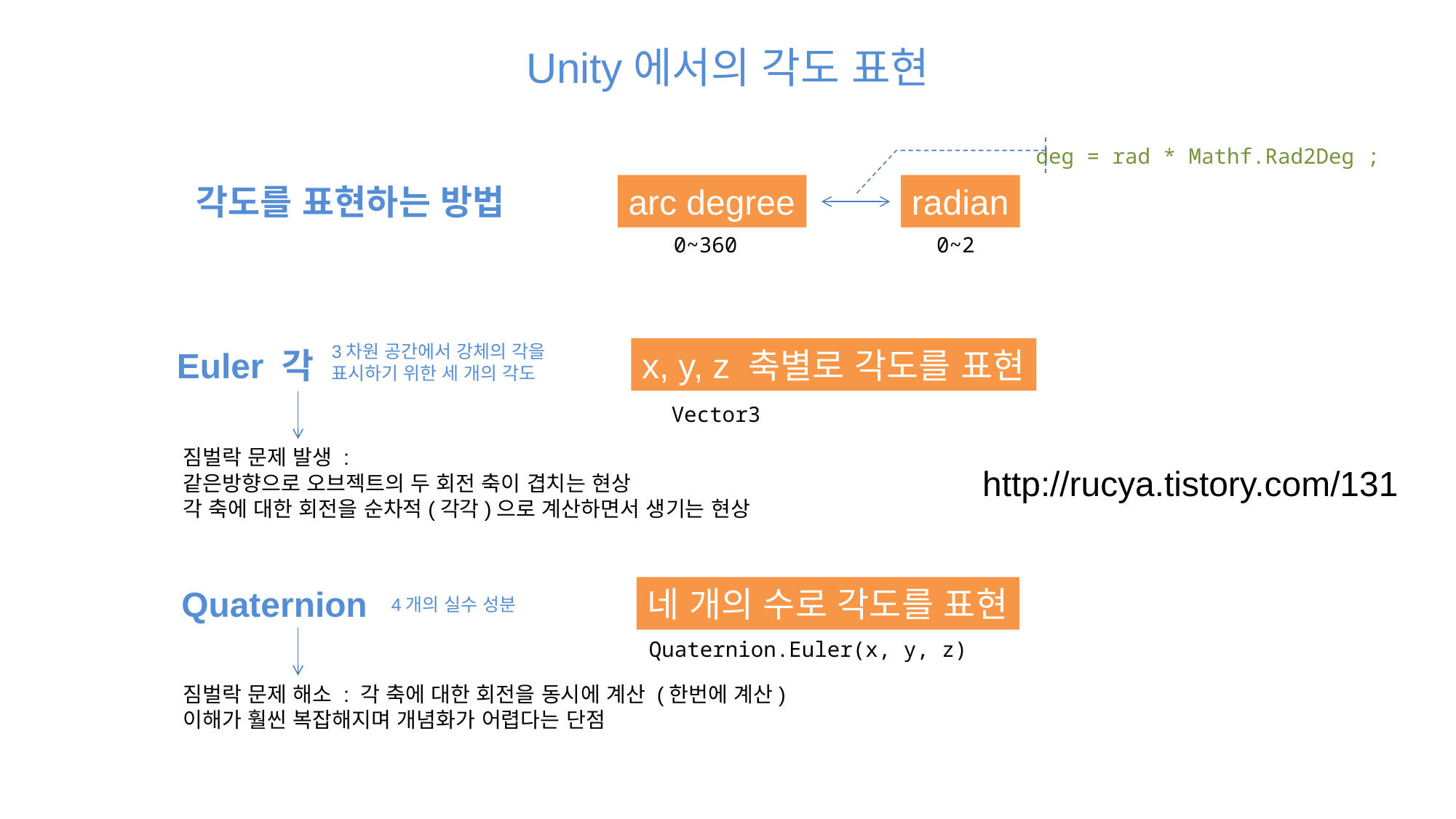

# Unity에서의 각도 표현
deg = rad * Mathf.Rad2Deg ;

각도를 표현하는 방법
arc degree
radian
0~360
0~2
3차원 공간에서 강체의 각을
표시하기 위한 세 개의 각도
Euler 각
x, y, z 축별로 각도를 표현
Vector3
짐벌락 문제 발생 :
같은방향으로 오브젝트의 두 회전 축이 겹치는 현상
각 축에 대한 회전을 순차적(각각)으로 계산하면서 생기는 현상
http://rucya.tistory.com/131
Quaternion
네 개의 수로 각도를 표현
4개의 실수 성분
Quaternion.Euler(x, y, z)
짐벌락 문제 해소 : 각 축에 대한 회전을 동시에 계산 (한번에 계산)
이해가 훨씬 복잡해지며 개념화가 어렵다는 단점